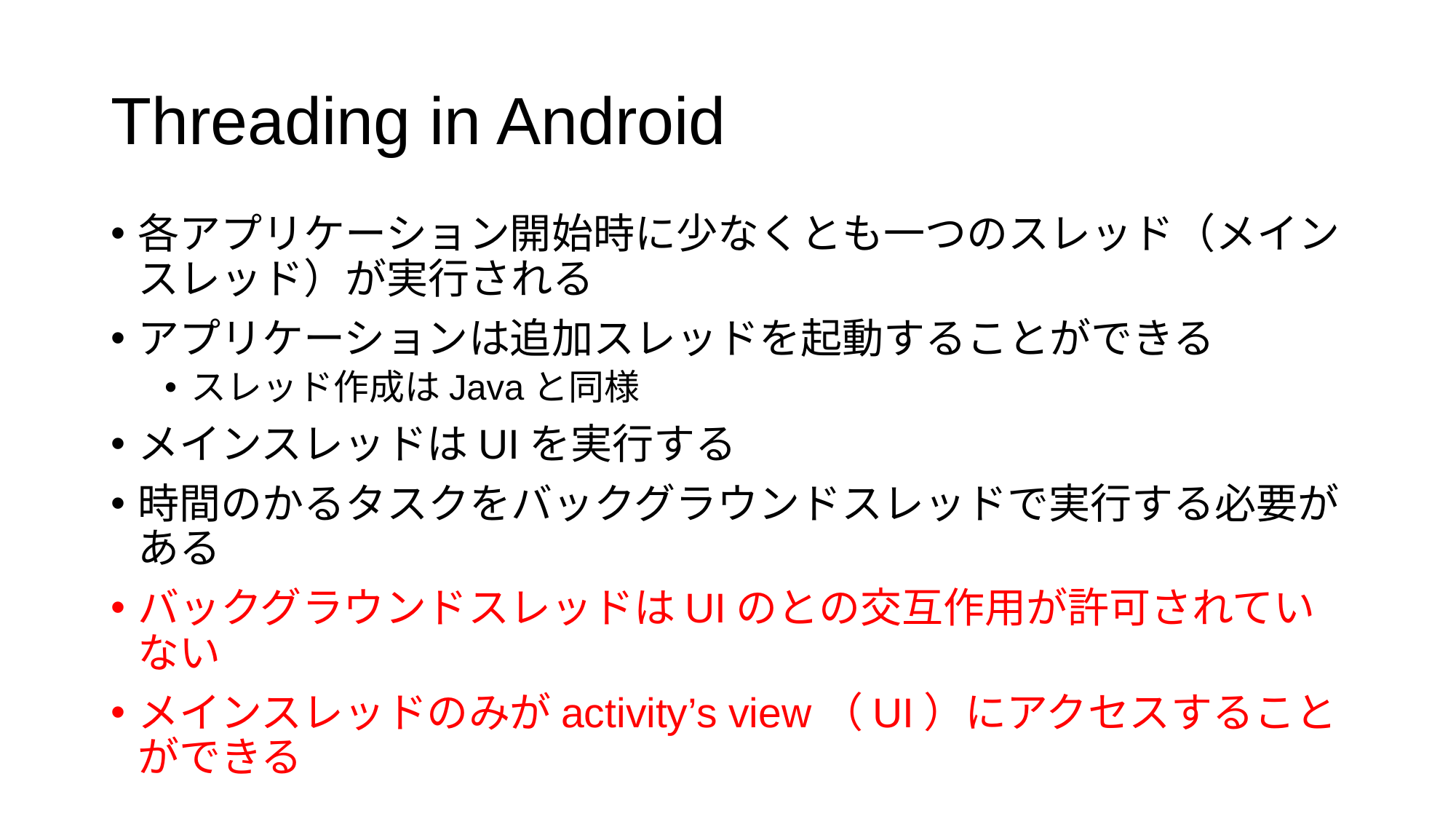

# Threading in Android
各アプリケーション開始時に少なくとも一つのスレッド（メインスレッド）が実行される
アプリケーションは追加スレッドを起動することができる
スレッド作成はJavaと同様
メインスレッドはUIを実行する
時間のかるタスクをバックグラウンドスレッドで実行する必要がある
バックグラウンドスレッドはUIのとの交互作用が許可されていない
メインスレッドのみがactivity’s view（UI）にアクセスすることができる